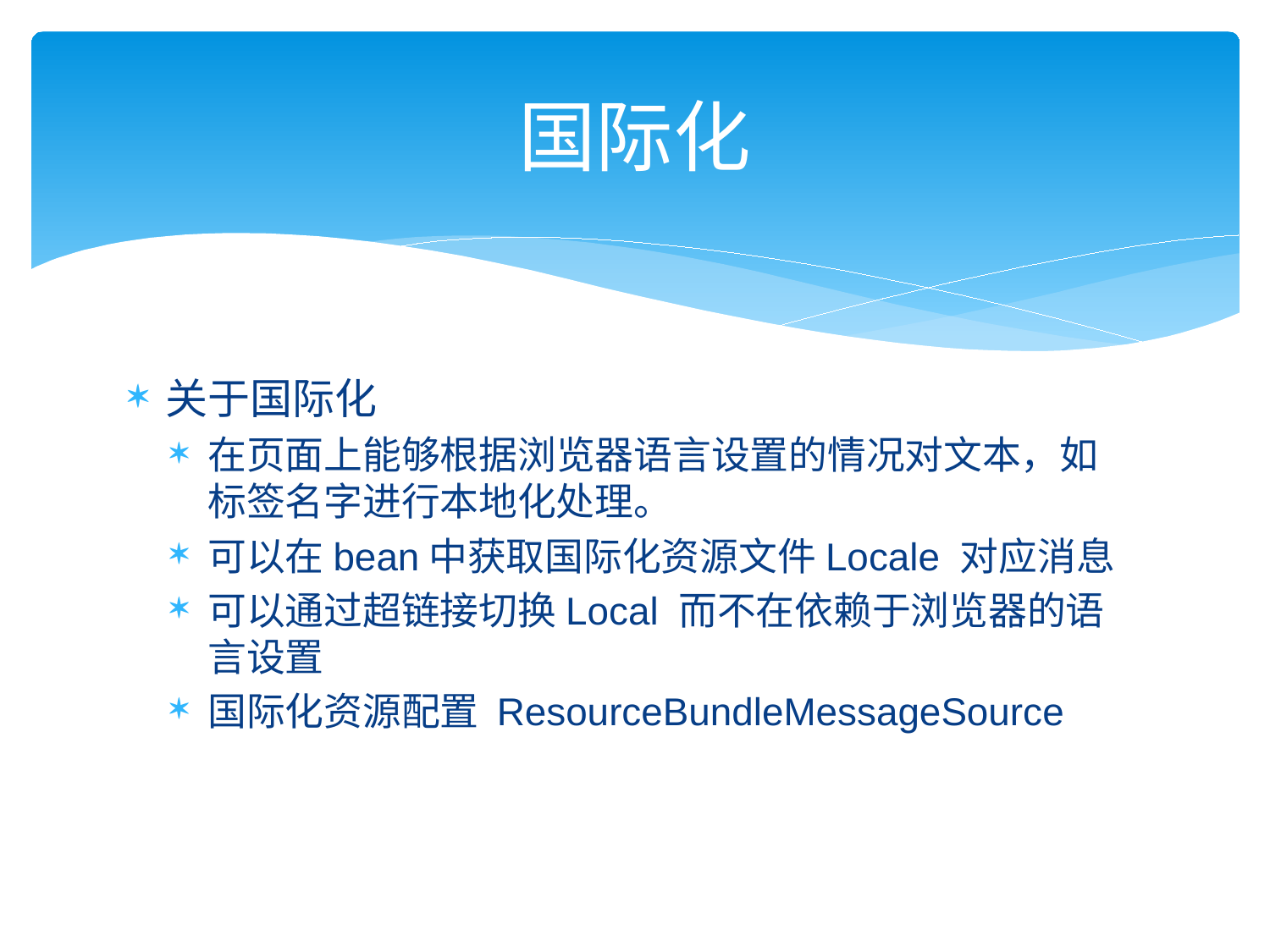

# 国际化
关于国际化
在页面上能够根据浏览器语言设置的情况对文本，如标签名字进行本地化处理。
可以在bean中获取国际化资源文件Locale 对应消息
可以通过超链接切换Local 而不在依赖于浏览器的语言设置
国际化资源配置 ResourceBundleMessageSource